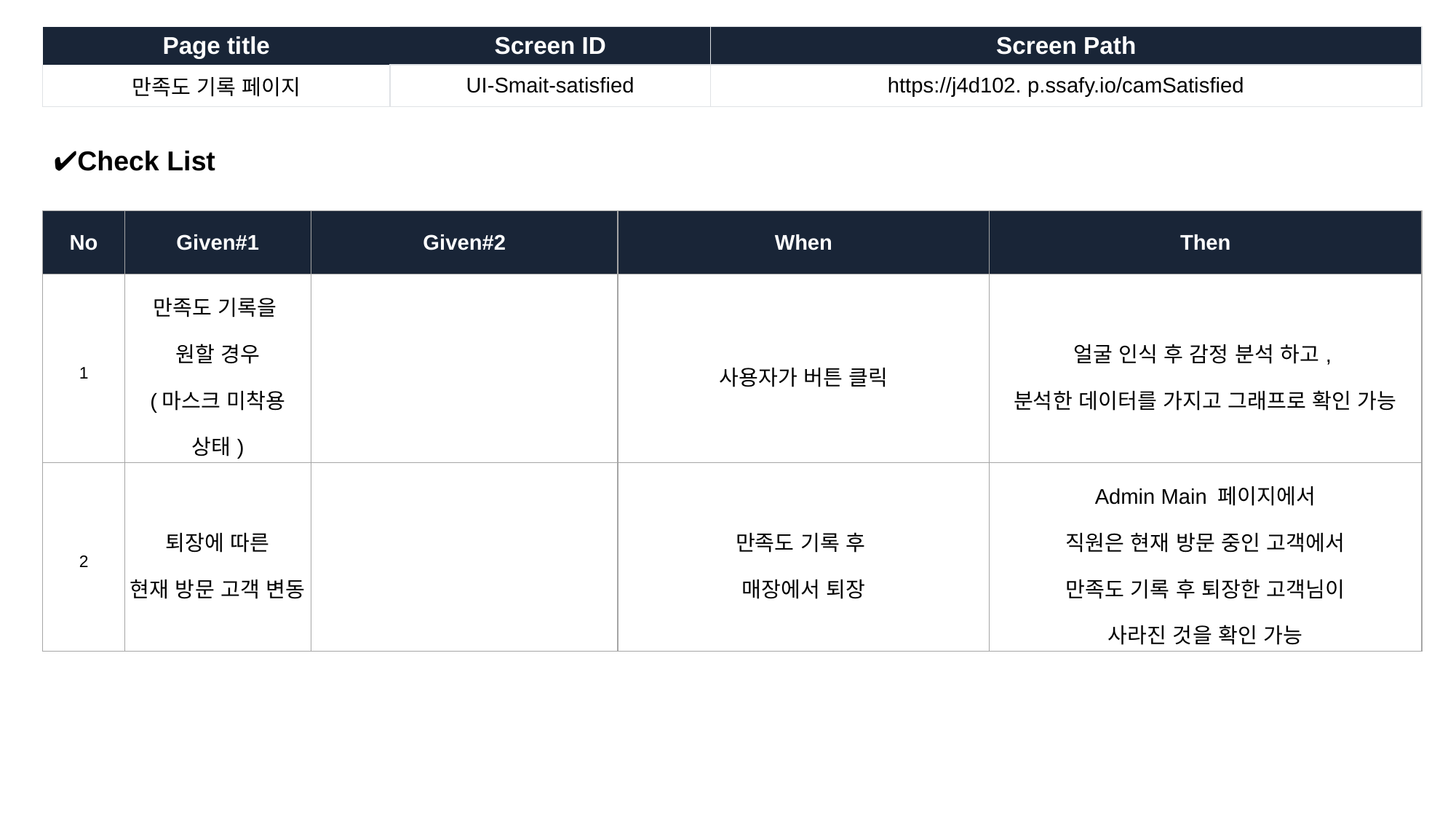

| Page title | Screen ID | Screen Path |
| --- | --- | --- |
| 만족도 기록 페이지 | UI-Smait-satisfied | https://j4d102. p.ssafy.io/camSatisfied |
✔Check List
| No | Given#1 | Given#2 | When | Then |
| --- | --- | --- | --- | --- |
| 1 | 만족도 기록을 원할 경우 (마스크 미착용 상태) |  | 사용자가 버튼 클릭 | 얼굴 인식 후 감정 분석 하고, 분석한 데이터를 가지고 그래프로 확인 가능 |
| 2 | 퇴장에 따른 현재 방문 고객 변동 |  | 만족도 기록 후 매장에서 퇴장 | Admin Main 페이지에서 직원은 현재 방문 중인 고객에서 만족도 기록 후 퇴장한 고객님이 사라진 것을 확인 가능 |